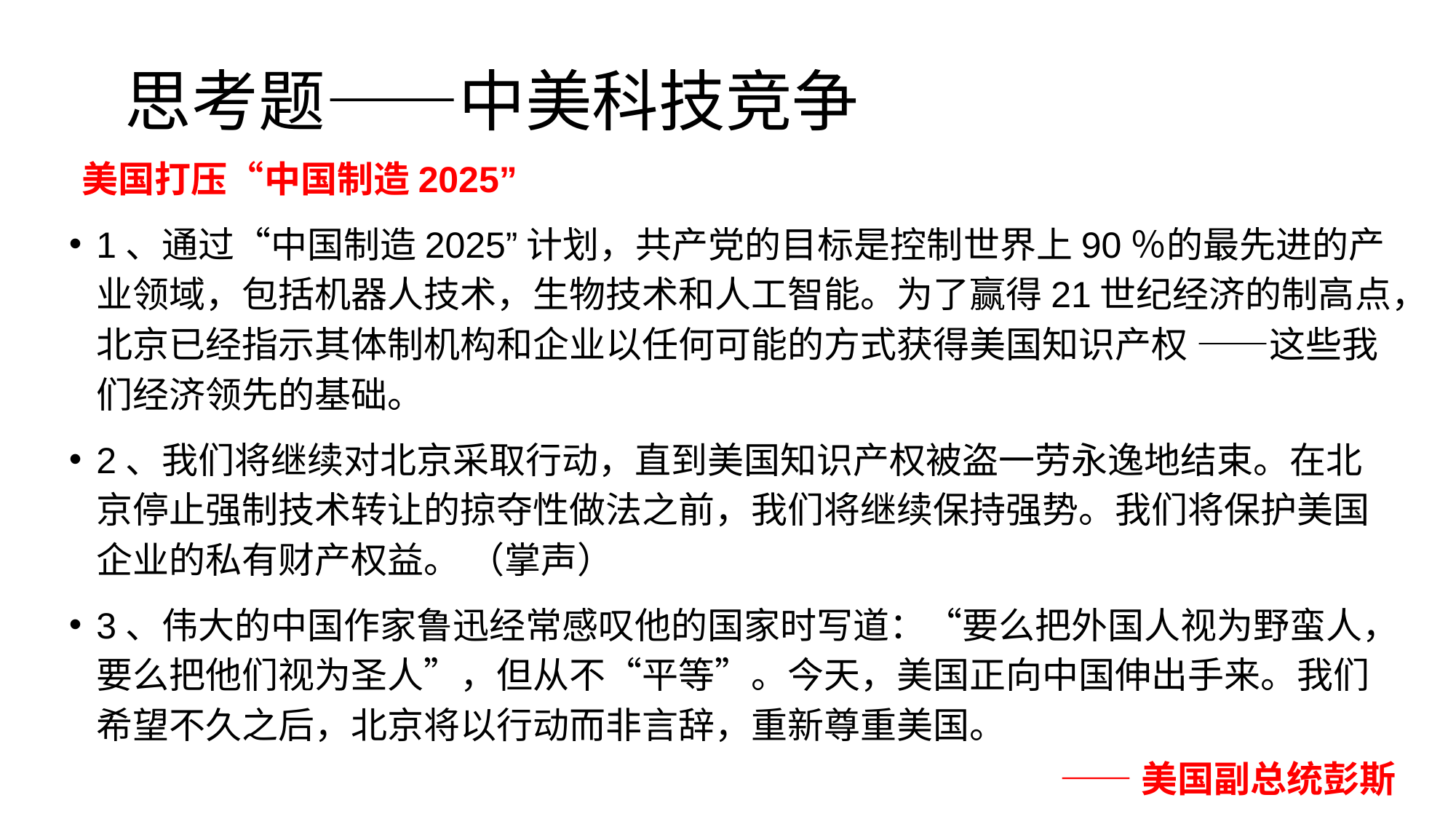

# 思考题——中美科技竞争
美国打压“中国制造2025”
1、通过“中国制造2025”计划，共产党的目标是控制世界上90％的最先进的产业领域，包括机器人技术，生物技术和人工智能。为了赢得21世纪经济的制高点，北京已经指示其体制机构和企业以任何可能的方式获得美国知识产权 ——这些我们经济领先的基础。
2、我们将继续对北京采取行动，直到美国知识产权被盗一劳永逸地结束。在北京停止强制技术转让的掠夺性做法之前，我们将继续保持强势。我们将保护美国企业的私有财产权益。 （掌声）
3、伟大的中国作家鲁迅经常感叹他的国家时写道：“要么把外国人视为野蛮人，要么把他们视为圣人”，但从不“平等”。今天，美国正向中国伸出手来。我们希望不久之后，北京将以行动而非言辞，重新尊重美国。
 ——美国副总统彭斯